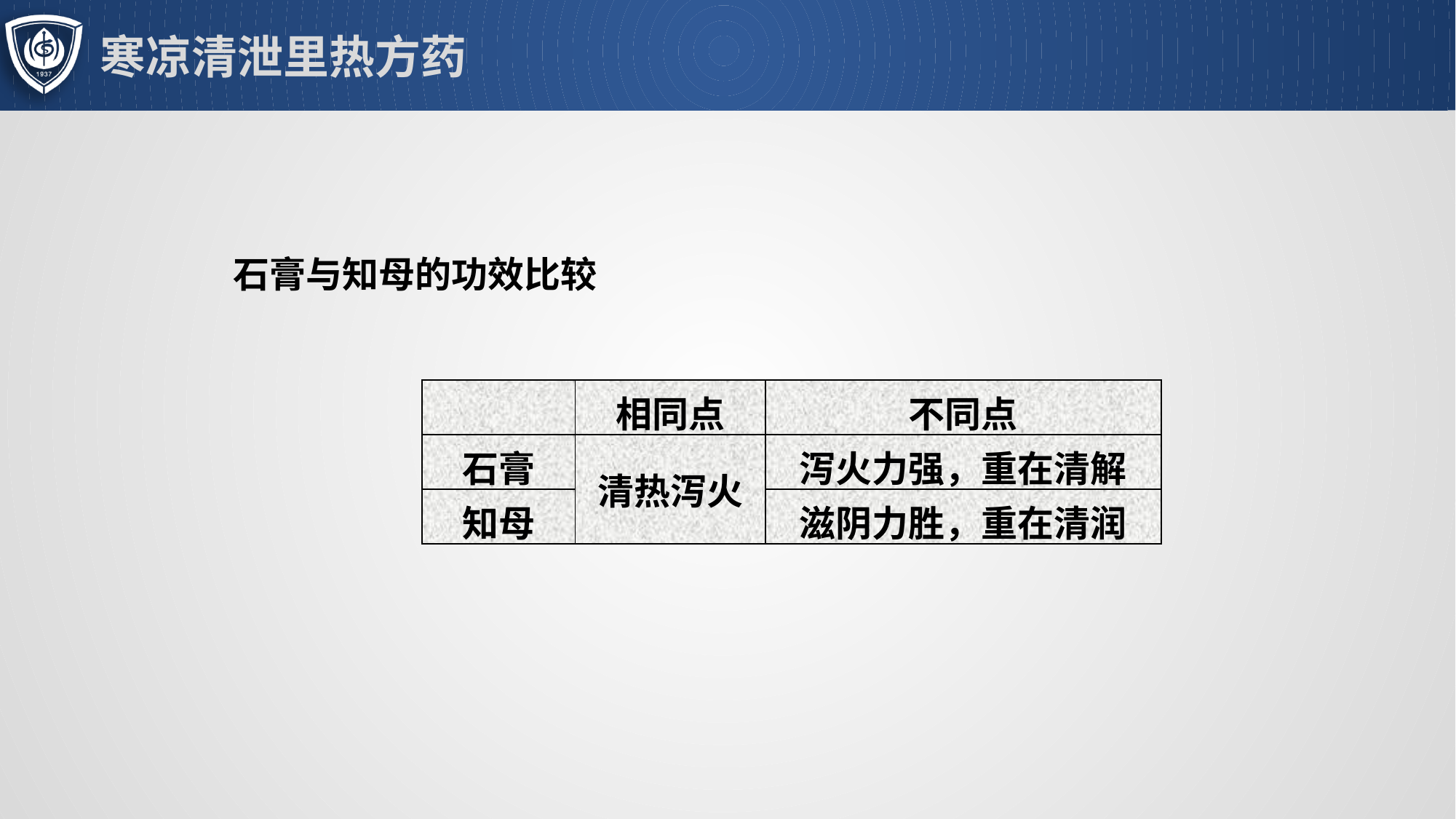

# 寒凉清泄里热方药
石膏与知母的功效比较
|  | 相同点 | 不同点 |
| --- | --- | --- |
| 石膏 | 清热泻火 | 泻火力强，重在清解 |
| 知母 |  | 滋阴力胜，重在清润 |